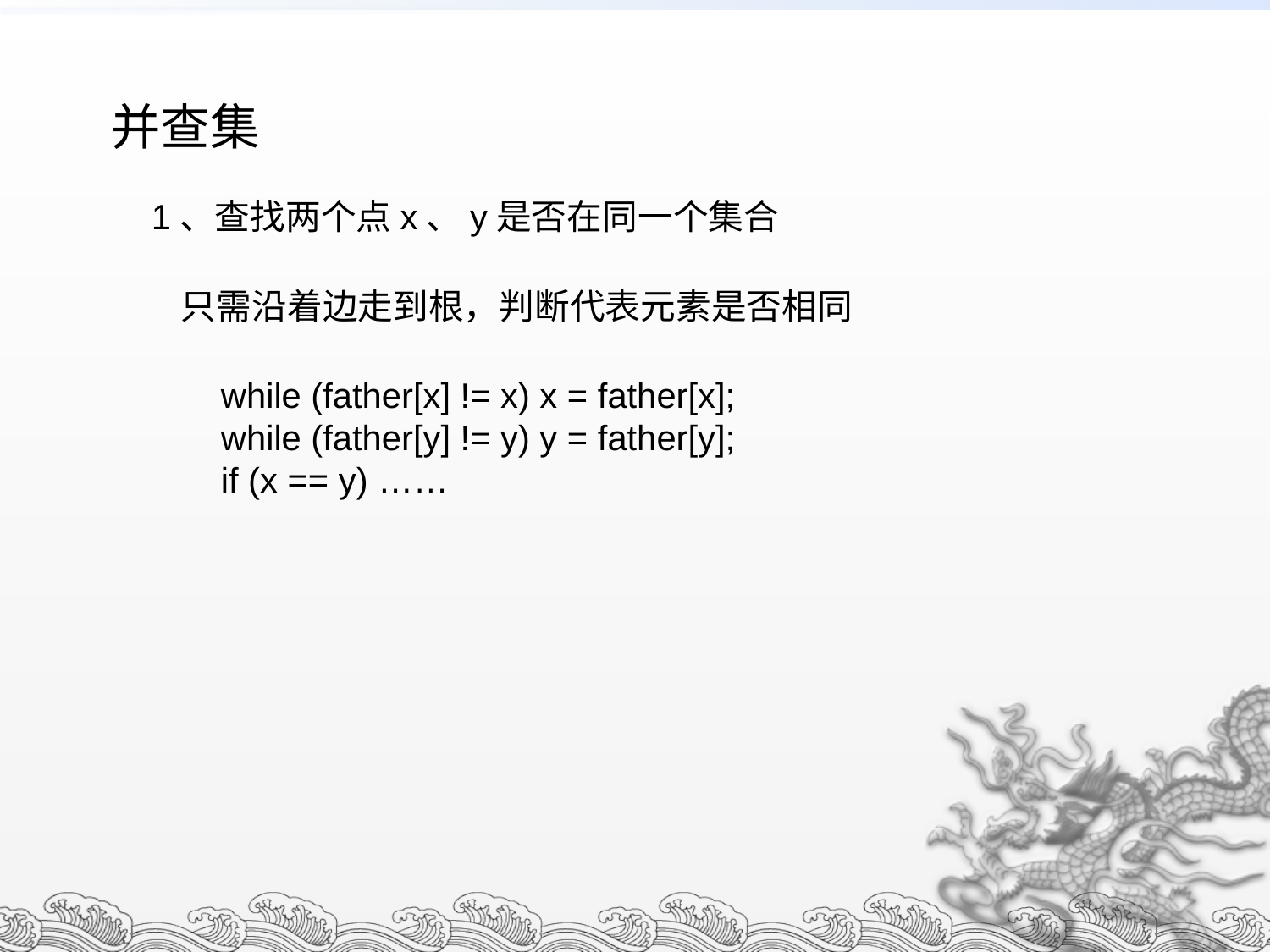

并查集
1、查找两个点x、y是否在同一个集合
只需沿着边走到根，判断代表元素是否相同
while (father[x] != x) x = father[x];
while (father[y] != y) y = father[y];
if (x == y) ……